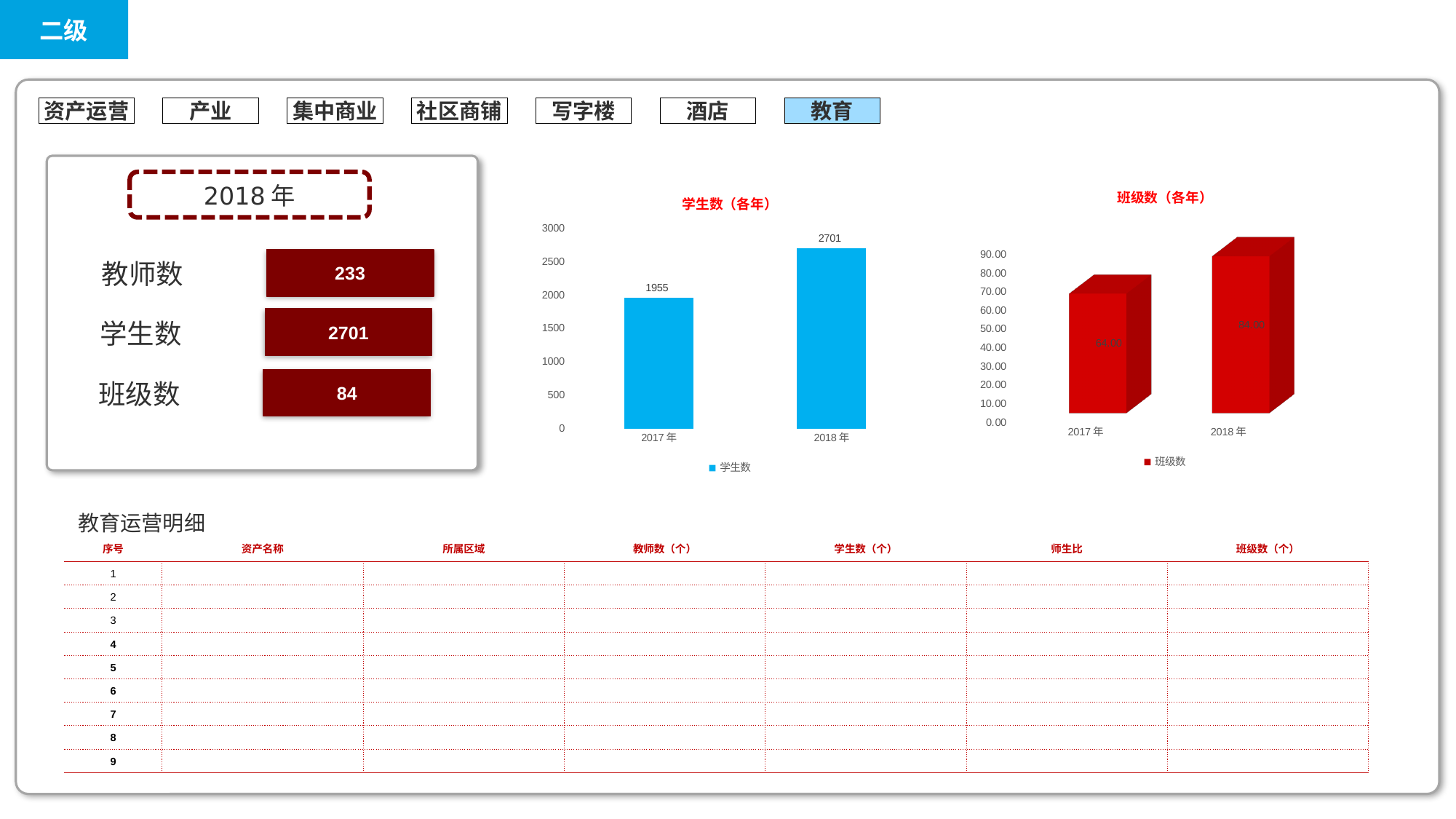

二级

资产运营
产业
集中商业
社区商铺
写字楼
酒店
教育

[unsupported chart]

2018年

### Chart: 学生数（各年）

| Category | 学生数 |
|---|---|
| 2017年 | 1955.0 |
| 2018年 | 2701.0 |
233
教师数
2701
学生数
84
班级数
教育运营明细
| 序号 | 资产名称 | 所属区域 | 教师数（个） | 学生数（个） | 师生比 | 班级数（个） |
| --- | --- | --- | --- | --- | --- | --- |
| 1 |  |  |  |  |  |  |
| 2 |  |  |  |  |  |  |
| 3 |  |  |  |  |  |  |
| 4 |  |  |  |  |  |  |
| 5 |  |  |  |  |  |  |
| 6 |  |  |  |  |  |  |
| 7 |  |  |  |  |  |  |
| 8 |  |  |  |  |  |  |
| 9 |  |  |  |  |  |  |